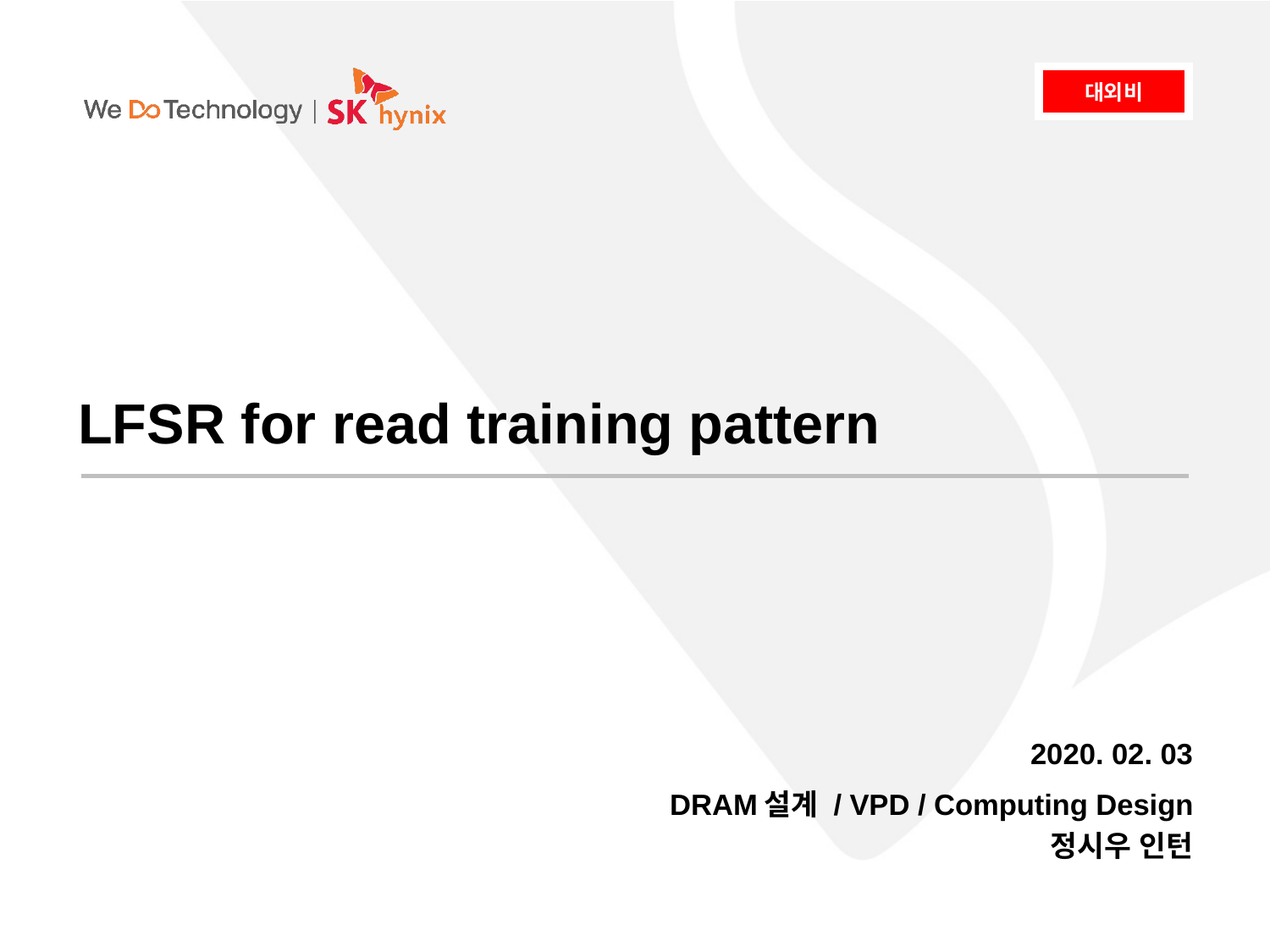

LFSR for read training pattern
2020. 02. 03
DRAM설계 / VPD / Computing Design
정시우 인턴